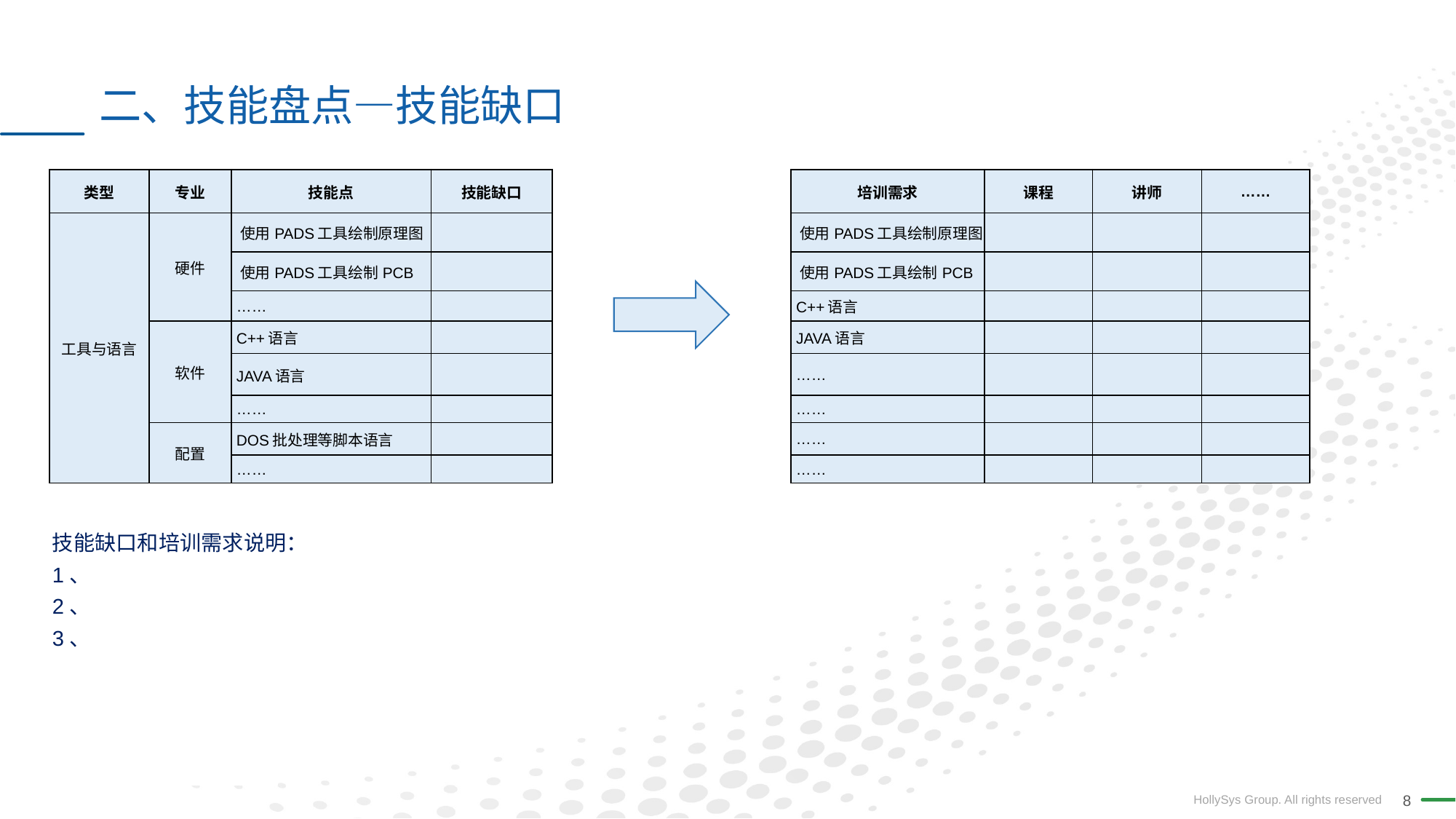

# 二、技能盘点—技能缺口
| 类型 | 专业 | 技能点 | 技能缺口 |
| --- | --- | --- | --- |
| 工具与语言 | 硬件 | 使用PADS工具绘制原理图 |  |
|  |  | 使用PADS工具绘制PCB |  |
|  |  | …… |  |
|  | 软件 | C++语言 |  |
|  |  | JAVA语言 |  |
|  |  | …… |  |
|  | 配置 | DOS批处理等脚本语言 |  |
|  |  | …… |  |
| 培训需求 | 课程 | 讲师 | …… |
| --- | --- | --- | --- |
| 使用PADS工具绘制原理图 |  |  |  |
| 使用PADS工具绘制PCB |  |  |  |
| C++语言 |  |  |  |
| JAVA语言 |  |  |  |
| …… |  |  |  |
| …… |  |  |  |
| …… |  |  |  |
| …… |  |  |  |

技能缺口和培训需求说明：
1、
2、
3、